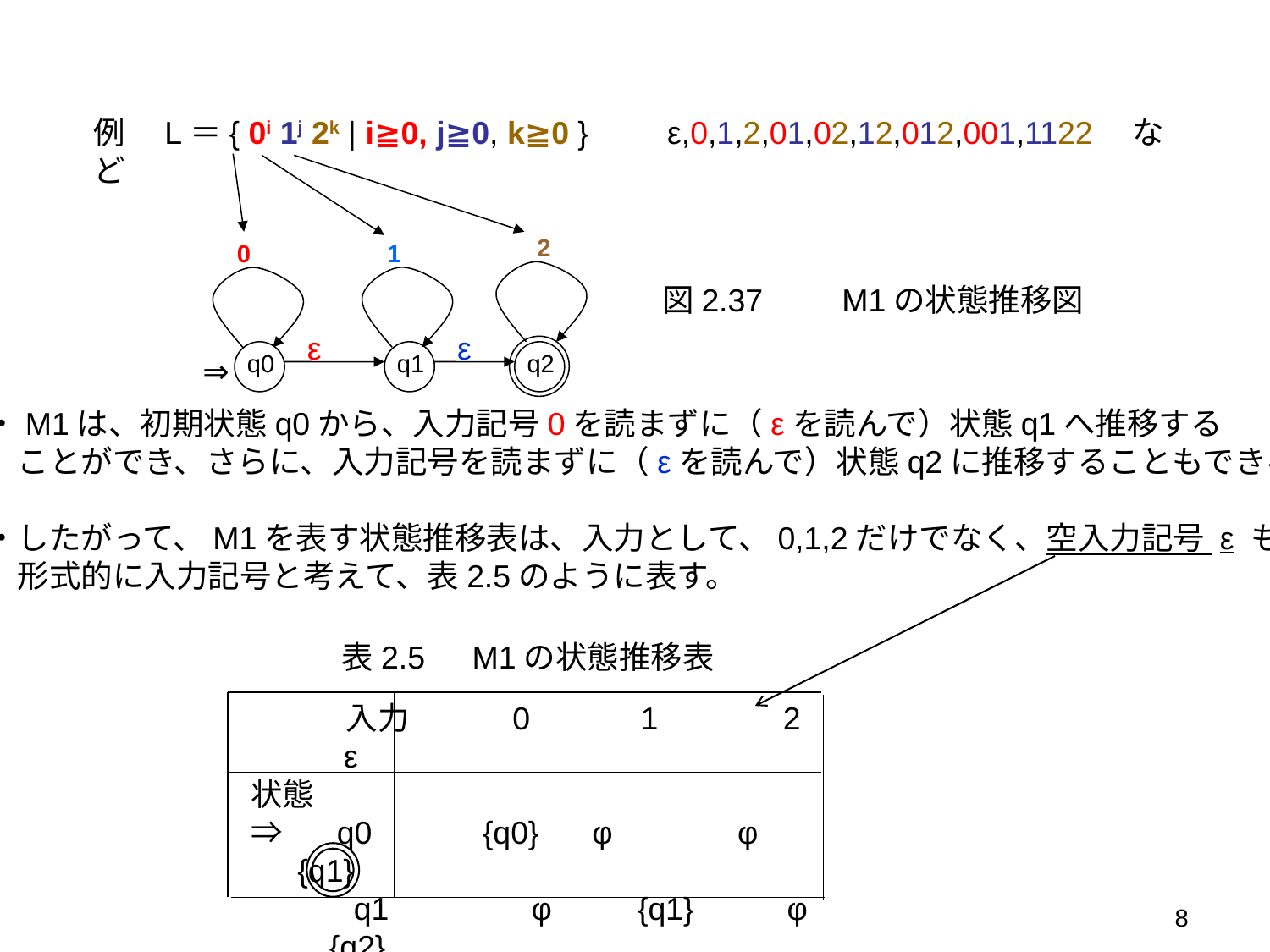

例　L＝{ 0i 1j 2k | i≧0, j≧0, k≧0 }　　ε,0,1,2,01,02,12,012,001,1122　など

2
0
1

図2.37　　M1の状態推移図
ε
ε

q0

q1

q2
⇒

・M1は、初期状態q0から、入力記号0を読まずに（εを読んで）状態q1へ推移する
　ことができ、さらに、入力記号を読まずに（εを読んで）状態q2に推移することもできる。

・したがって、M1を表す状態推移表は、入力として、0,1,2だけでなく、空入力記号 ε も
　形式的に入力記号と考えて、表2.5のように表す。
表2.5　M1の状態推移表
　　　入力　　　0　　　1　　　  2　　　   ε
状態
⇒　 q0　　　{q0}      φ　　　  φ　　　 {q1}
　　　q1　　　　φ　　 {q1}　　  φ　　　 {q2}
　　　q2　　　　φ　　　 φ　　　{q2}　　　φ

8